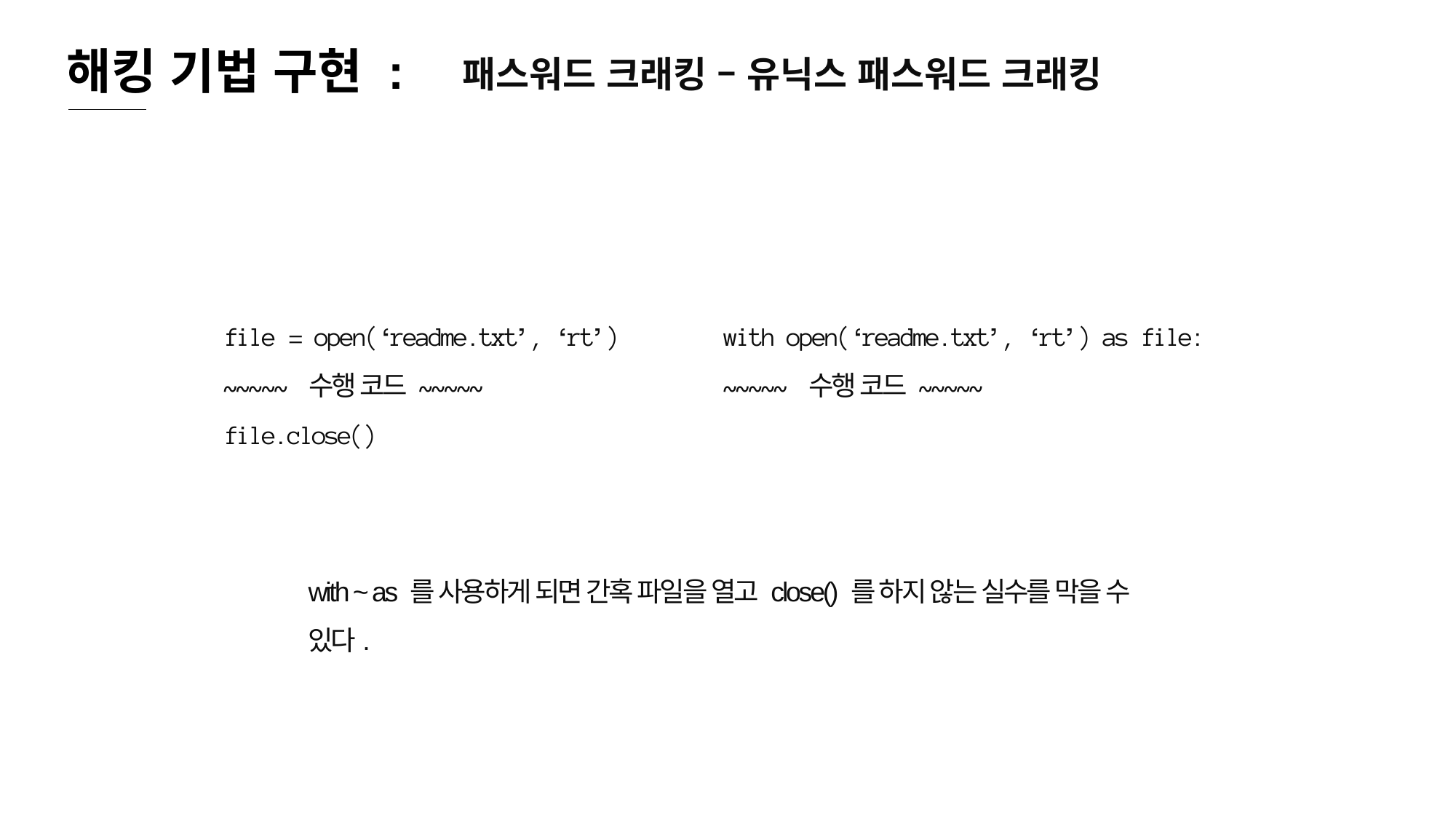

해킹 기법 구현 :
패스워드 크래킹 – 유닉스 패스워드 크래킹
file = open(‘readme.txt’, ‘rt’)
~~~~~ 수행 코드 ~~~~~
file.close()
with open(‘readme.txt’, ‘rt’) as file:
~~~~~ 수행 코드 ~~~~~
with ~ as 를 사용하게 되면 간혹 파일을 열고 close() 를 하지 않는 실수를 막을 수 있다.